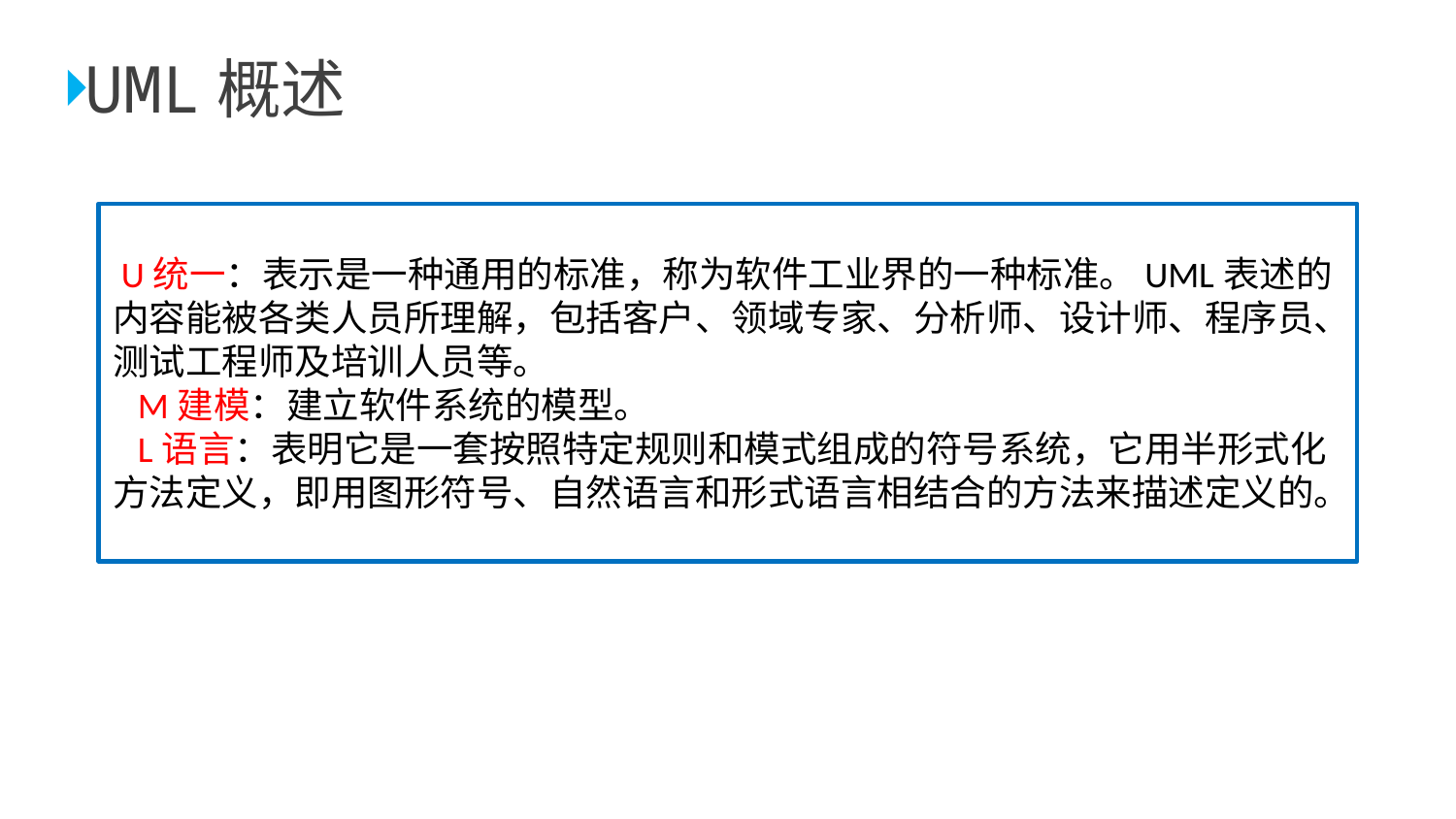

UML概述

 U统一：表示是一种通用的标准，称为软件工业界的一种标准。UML表述的内容能被各类人员所理解，包括客户、领域专家、分析师、设计师、程序员、测试工程师及培训人员等。
   M建模：建立软件系统的模型。
   L语言：表明它是一套按照特定规则和模式组成的符号系统，它用半形式化方法定义，即用图形符号、自然语言和形式语言相结合的方法来描述定义的。